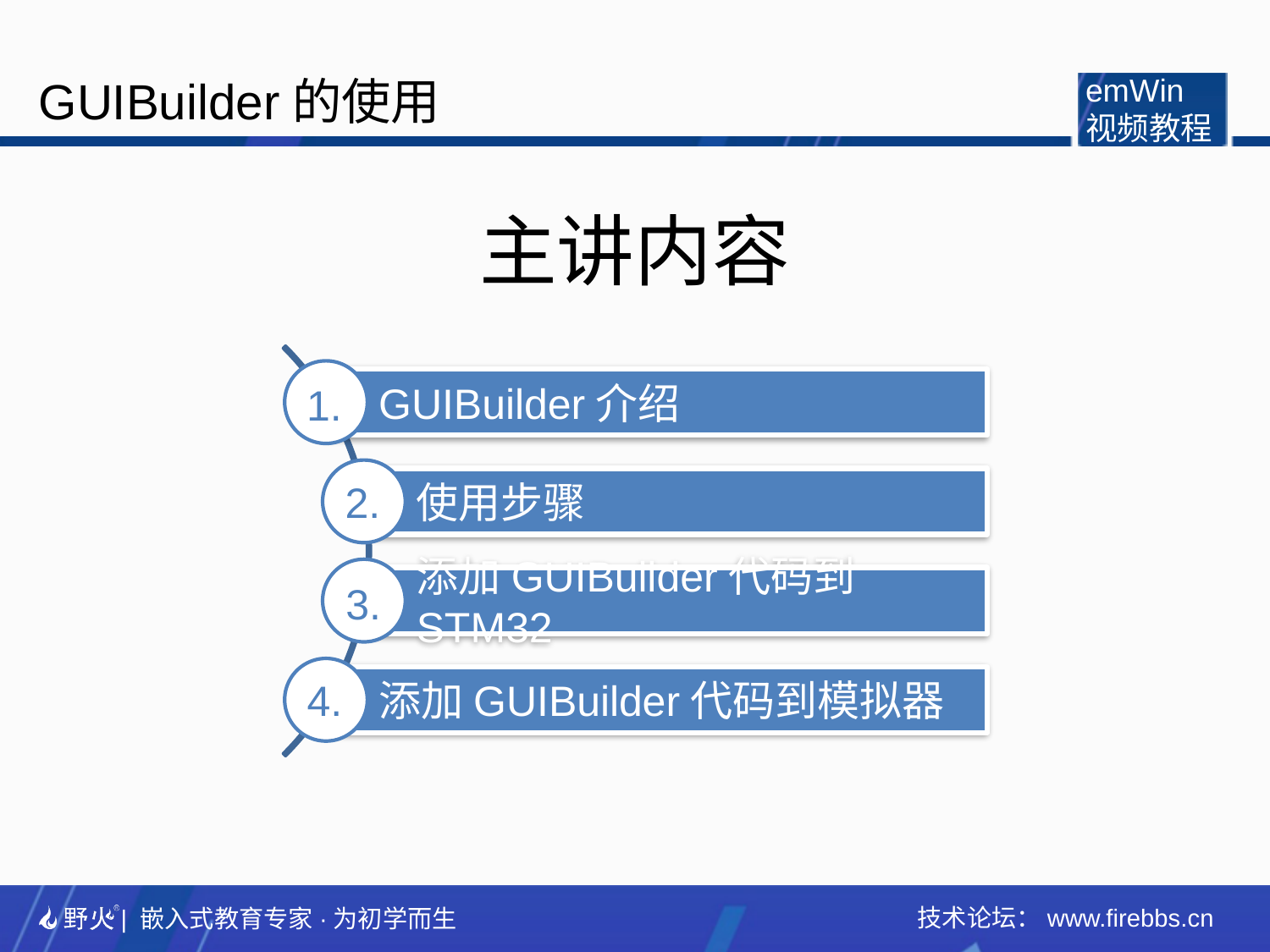

GUIBuilder的使用
emWin
视频教程
主讲内容
GUIBuilder介绍
使用步骤
添加GUIBuilder代码到STM32
添加GUIBuilder代码到模拟器
1.
2.
3.
4.